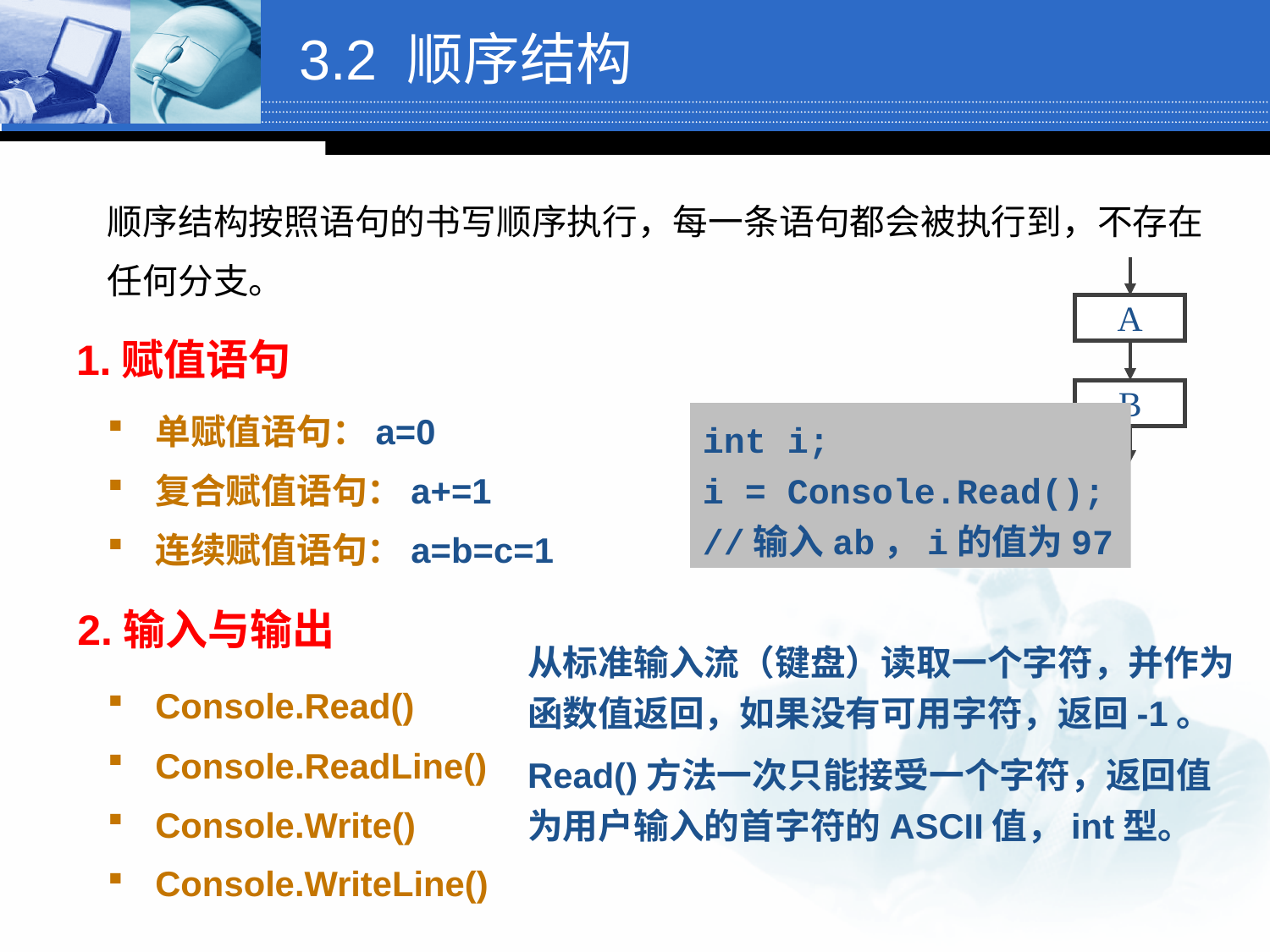

# 3.2 顺序结构
顺序结构按照语句的书写顺序执行，每一条语句都会被执行到，不存在任何分支。
A
B
1.赋值语句
单赋值语句：a=0
复合赋值语句：a+=1
连续赋值语句：a=b=c=1
int i;
i = Console.Read();
//输入ab，i的值为97
2.输入与输出
从标准输入流（键盘）读取一个字符，并作为函数值返回，如果没有可用字符，返回-1。
Read()方法一次只能接受一个字符，返回值为用户输入的首字符的ASCII值，int型。
Console.Read()
Console.ReadLine()
Console.Write()
Console.WriteLine()